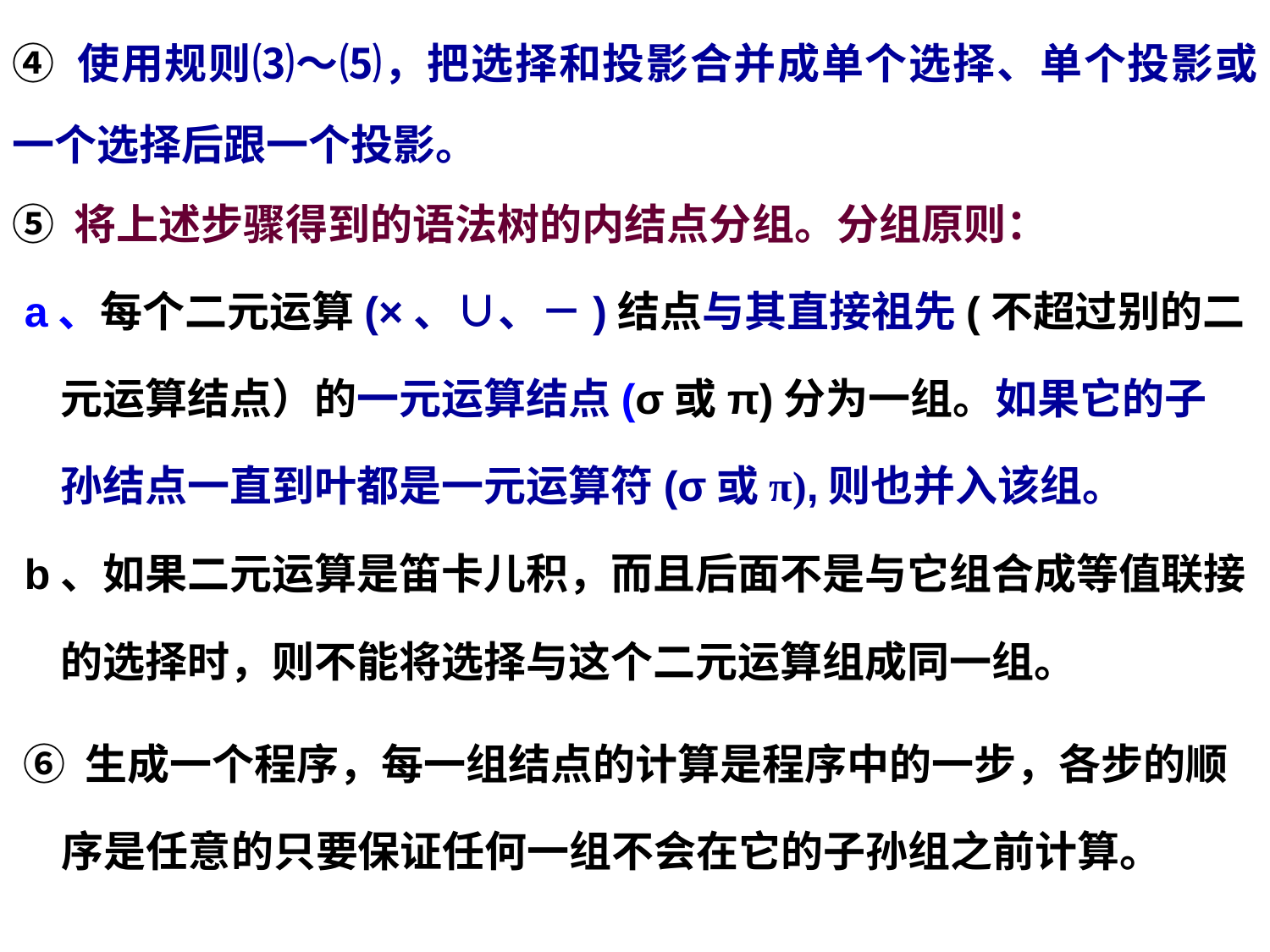

④ 使用规则⑶～⑸，把选择和投影合并成单个选择、单个投影或一个选择后跟一个投影。
⑤ 将上述步骤得到的语法树的内结点分组。分组原则：
 a、每个二元运算(×、∪、－)结点与其直接祖先(不超过别的二
    元运算结点）的一元运算结点(σ或π)分为一组。如果它的子
    孙结点一直到叶都是一元运算符(σ或π),则也并入该组。
 b、如果二元运算是笛卡儿积，而且后面不是与它组合成等值联接
    的选择时，则不能将选择与这个二元运算组成同一组。
⑥ 生成一个程序，每一组结点的计算是程序中的一步，各步的顺
   序是任意的只要保证任何一组不会在它的子孙组之前计算。